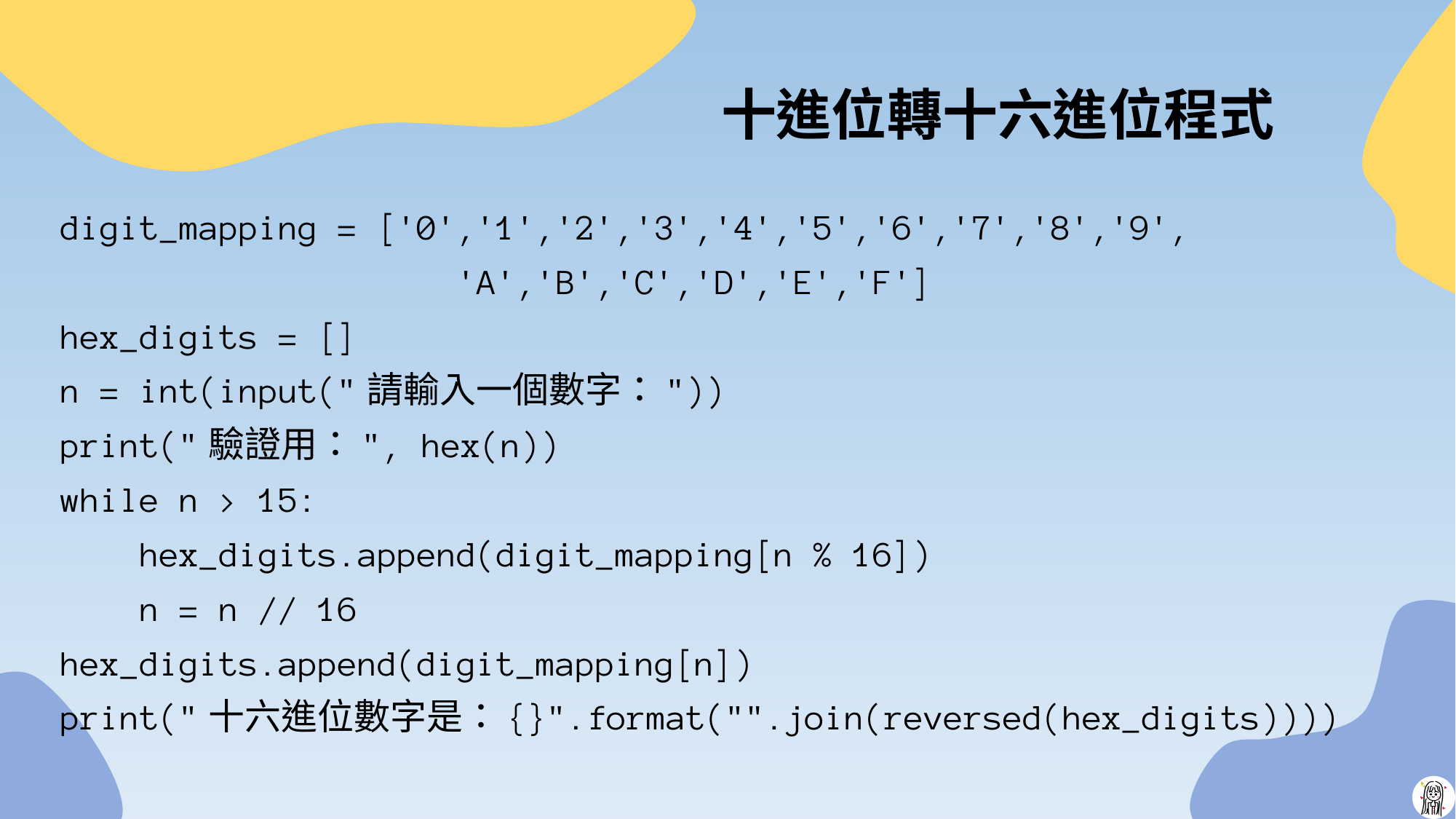

# 十進位轉十六進位程式
digit_mapping = ['0','1','2','3','4','5','6','7','8','9',
                    'A','B','C','D','E','F']
hex_digits = []
n = int(input("請輸入一個數字："))
print("驗證用：", hex(n))
while n > 15:
    hex_digits.append(digit_mapping[n % 16])
    n = n // 16
hex_digits.append(digit_mapping[n])
print("十六進位數字是：{}".format("".join(reversed(hex_digits))))
37